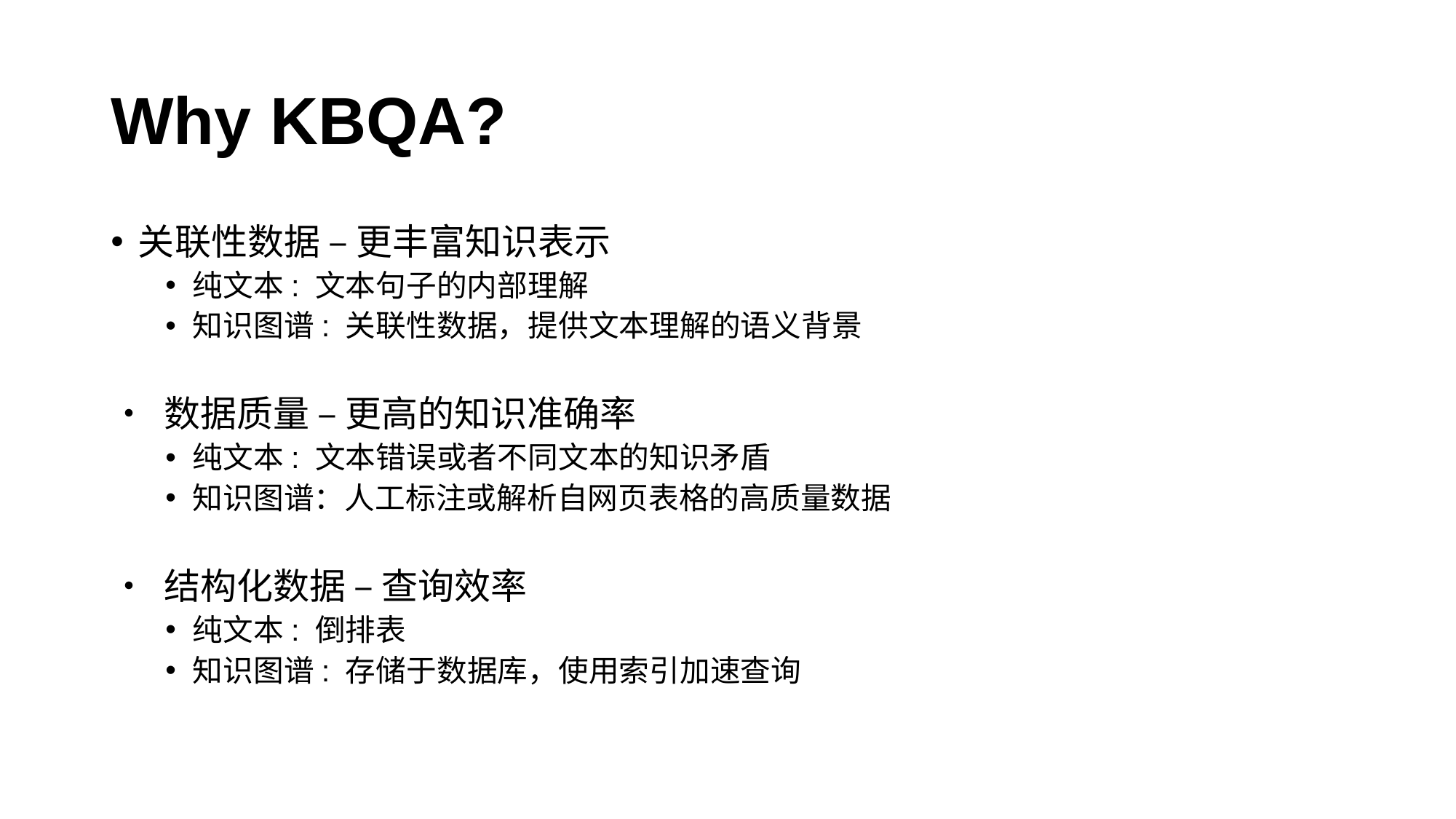

# Why KBQA?
关联性数据 – 更丰富知识表示
纯文本: 文本句子的内部理解
知识图谱: 关联性数据，提供文本理解的语义背景

• 数据质量 – 更高的知识准确率
纯文本: 文本错误或者不同文本的知识矛盾
知识图谱：人工标注或解析自网页表格的高质量数据

• 结构化数据 – 查询效率
纯文本: 倒排表
知识图谱: 存储于数据库，使用索引加速查询